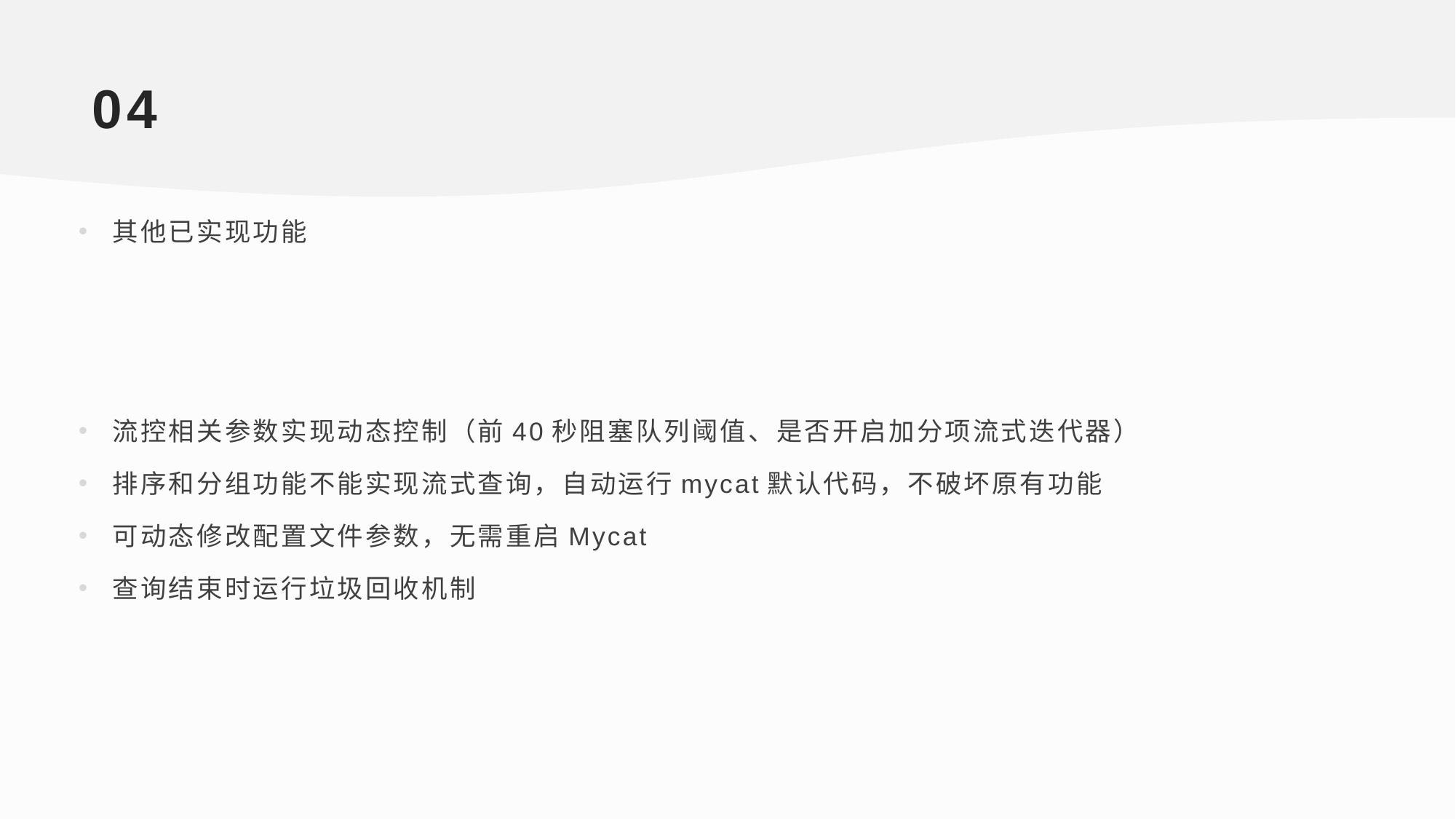

04
其他已实现功能
流控相关参数实现动态控制（前40秒阻塞队列阈值、是否开启加分项流式迭代器）
排序和分组功能不能实现流式查询，自动运行mycat默认代码，不破坏原有功能
可动态修改配置文件参数，无需重启Mycat
查询结束时运行垃圾回收机制